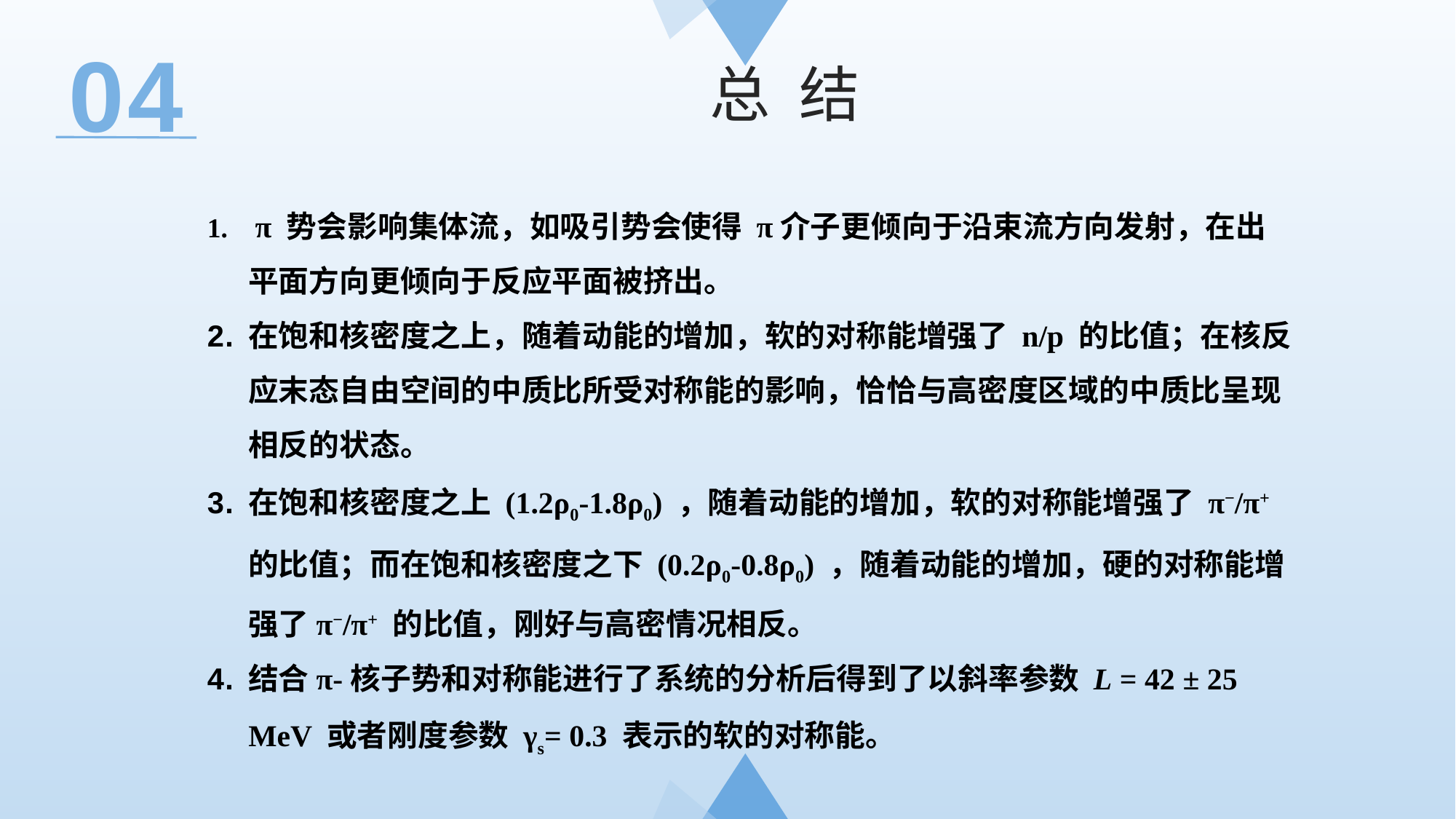

04
总 结
 π 势会影响集体流，如吸引势会使得 π介子更倾向于沿束流方向发射，在出平面方向更倾向于反应平面被挤出。
在饱和核密度之上，随着动能的增加，软的对称能增强了 n/p 的比值；在核反应末态自由空间的中质比所受对称能的影响，恰恰与高密度区域的中质比呈现相反的状态。
在饱和核密度之上 (1.2ρ0-1.8ρ0) ，随着动能的增加，软的对称能增强了 π−/π+ 的比值；而在饱和核密度之下 (0.2ρ0-0.8ρ0) ，随着动能的增加，硬的对称能增强了π−/π+ 的比值，刚好与高密情况相反。
结合π-核子势和对称能进行了系统的分析后得到了以斜率参数 L = 42 ± 25 MeV 或者刚度参数 γs= 0.3 表示的软的对称能。
15